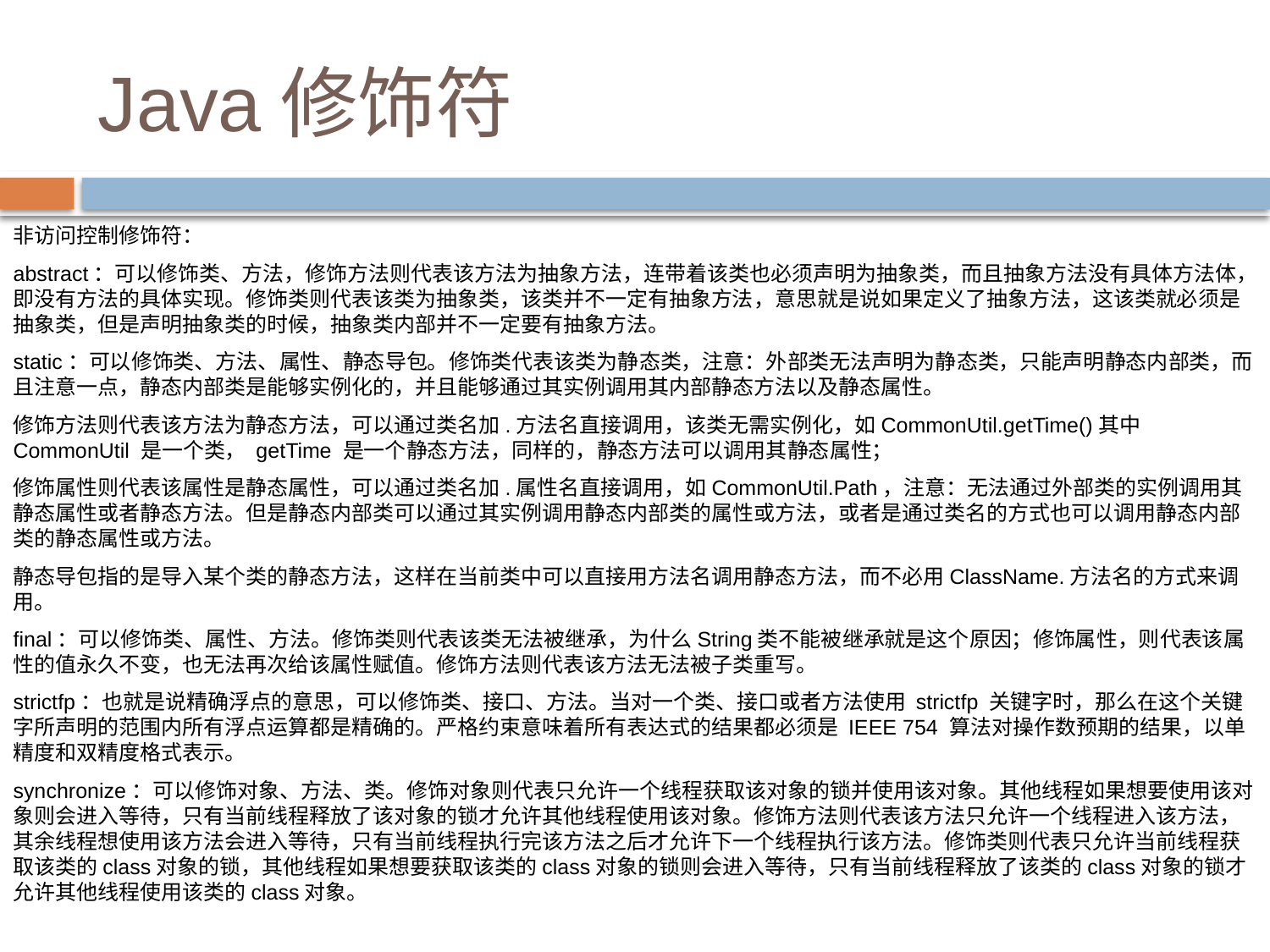

# Java修饰符
非访问控制修饰符：
abstract：可以修饰类、方法，修饰方法则代表该方法为抽象方法，连带着该类也必须声明为抽象类，而且抽象方法没有具体方法体，即没有方法的具体实现。修饰类则代表该类为抽象类，该类并不一定有抽象方法，意思就是说如果定义了抽象方法，这该类就必须是抽象类，但是声明抽象类的时候，抽象类内部并不一定要有抽象方法。
static：可以修饰类、方法、属性、静态导包。修饰类代表该类为静态类，注意：外部类无法声明为静态类，只能声明静态内部类，而且注意一点，静态内部类是能够实例化的，并且能够通过其实例调用其内部静态方法以及静态属性。
修饰方法则代表该方法为静态方法，可以通过类名加.方法名直接调用，该类无需实例化，如CommonUtil.getTime()其中CommonUtil 是一个类， getTime 是一个静态方法，同样的，静态方法可以调用其静态属性；
修饰属性则代表该属性是静态属性，可以通过类名加.属性名直接调用，如CommonUtil.Path，注意：无法通过外部类的实例调用其静态属性或者静态方法。但是静态内部类可以通过其实例调用静态内部类的属性或方法，或者是通过类名的方式也可以调用静态内部类的静态属性或方法。
静态导包指的是导入某个类的静态方法，这样在当前类中可以直接用方法名调用静态方法，而不必用ClassName.方法名的方式来调用。
final：可以修饰类、属性、方法。修饰类则代表该类无法被继承，为什么String类不能被继承就是这个原因；修饰属性，则代表该属性的值永久不变，也无法再次给该属性赋值。修饰方法则代表该方法无法被子类重写。
strictfp：也就是说精确浮点的意思，可以修饰类、接口、方法。当对一个类、接口或者方法使用 strictfp 关键字时，那么在这个关键字所声明的范围内所有浮点运算都是精确的。严格约束意味着所有表达式的结果都必须是 IEEE 754 算法对操作数预期的结果，以单精度和双精度格式表示。
synchronize：可以修饰对象、方法、类。修饰对象则代表只允许一个线程获取该对象的锁并使用该对象。其他线程如果想要使用该对象则会进入等待，只有当前线程释放了该对象的锁才允许其他线程使用该对象。修饰方法则代表该方法只允许一个线程进入该方法，其余线程想使用该方法会进入等待，只有当前线程执行完该方法之后才允许下一个线程执行该方法。修饰类则代表只允许当前线程获取该类的class对象的锁，其他线程如果想要获取该类的class对象的锁则会进入等待，只有当前线程释放了该类的class对象的锁才允许其他线程使用该类的class对象。